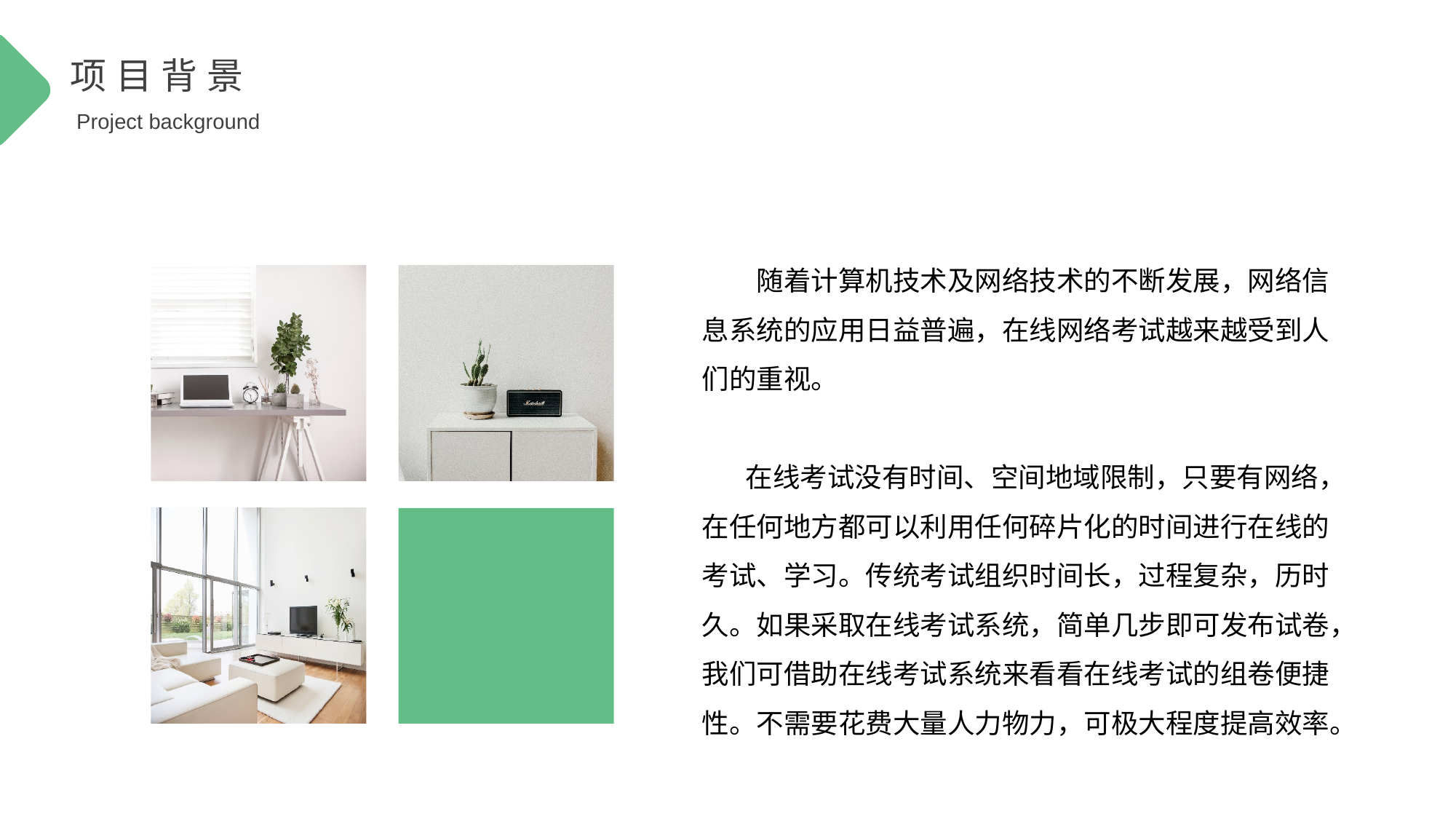

项目背景
Project background
随着计算机技术及网络技术的不断发展，网络信息系统的应用日益普遍，在线网络考试越来越受到人们的重视。
      在线考试没有时间、空间地域限制，只要有网络，在任何地方都可以利用任何碎片化的时间进行在线的考试、学习。传统考试组织时间长，过程复杂，历时久。如果采取在线考试系统，简单几步即可发布试卷，我们可借助在线考试系统来看看在线考试的组卷便捷性。不需要花费大量人力物力，可极大程度提高效率。